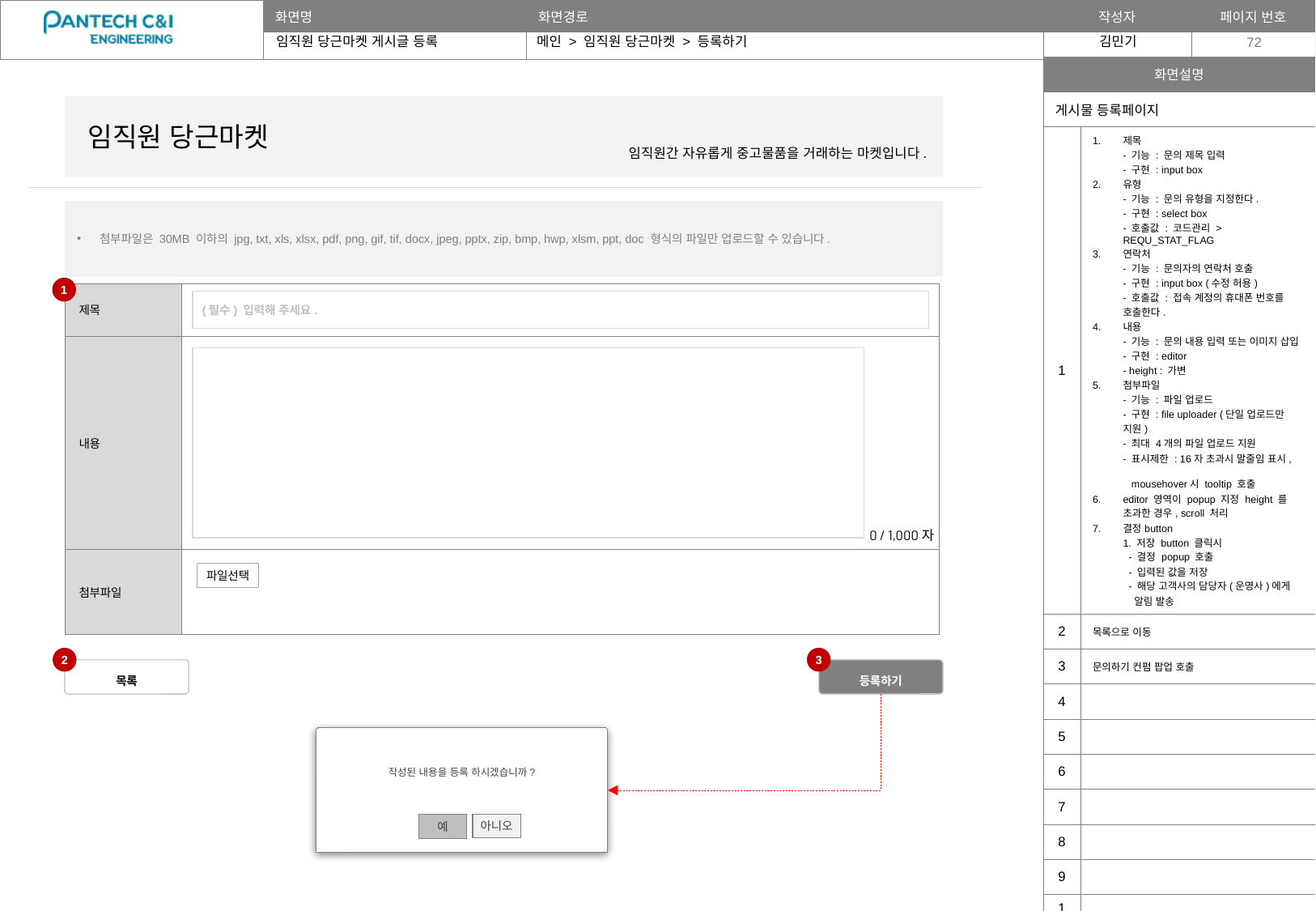

임직원 당근마켓 게시글 등록
메인 > 임직원 당근마켓 > 등록하기
72
| 화면설명 |  |
| --- | --- |
| 게시물 등록페이지 |  |
| 1 | 제목 - 기능 : 문의 제목 입력 - 구현 : input box 유형 - 기능 : 문의 유형을 지정한다. - 구현 : select box - 호출값 : 코드관리 > REQU\_STAT\_FLAG 연락처 - 기능 : 문의자의 연락처 호출 - 구현 : input box (수정 허용) - 호출값 : 접속 계정의 휴대폰 번호를 호출한다. 내용 - 기능 : 문의 내용 입력 또는 이미지 삽입 - 구현 : editor - height : 가변 첨부파일 - 기능 : 파일 업로드 - 구현 : file uploader (단일 업로드만 지원) - 최대 4개의 파일 업로드 지원 - 표시제한 : 16자 초과시 말줄임 표시, mousehover시 tooltip 호출 editor 영역이 popup 지정 height 를 초과한 경우, scroll 처리 결정button 1. 저장 button 클릭시 - 결정 popup 호출 - 입력된 값을 저장 - 해당 고객사의 담당자(운영사)에게 알림 발송 |
| 2 | 목록으로 이동 |
| 3 | 문의하기 컨펌 팝업 호출 |
| 4 |  |
| 5 |  |
| 6 |  |
| 7 |  |
| 8 |  |
| 9 |  |
| 10 |  |
 임직원 당근마켓
임직원간 자유롭게 중고물품을 거래하는 마켓입니다.
첨부파일은 30MB 이하의 jpg, txt, xls, xlsx, pdf, png, gif, tif, docx, jpeg, pptx, zip, bmp, hwp, xlsm, ppt, doc 형식의 파일만 업로드할 수 있습니다.
1
| 제목 |  |
| --- | --- |
| 내용 | 0 / 1,000자 |
| 첨부파일 |  |
| (필수) 입력해 주세요. |
| --- |
|  |
| --- |
파일선택
2
3
목록
등록하기
작성된 내용을 등록 하시겠습니까?

아니오
예